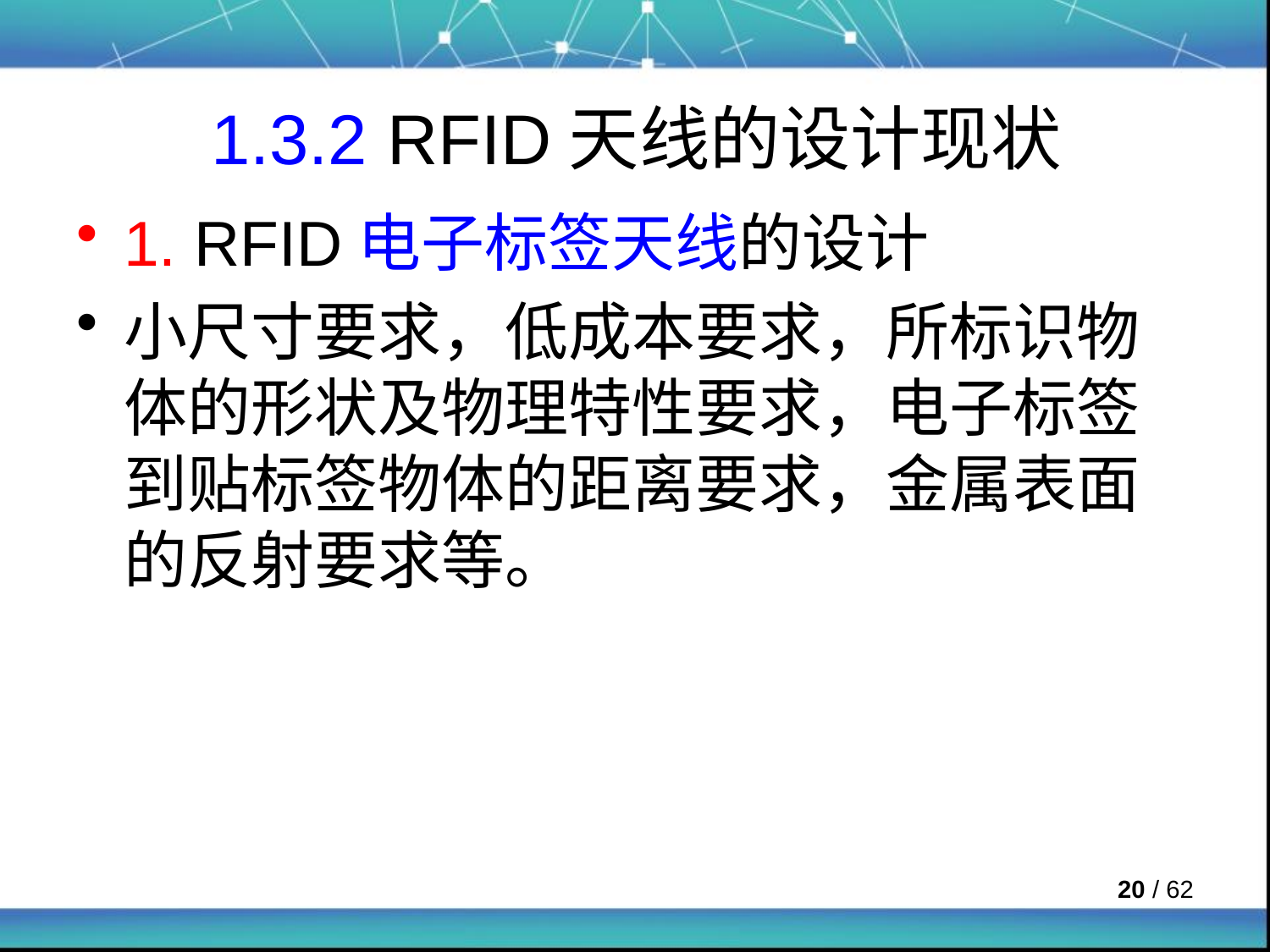

# 1.3.2 RFID天线的设计现状
1. RFID电子标签天线的设计
小尺寸要求，低成本要求，所标识物体的形状及物理特性要求，电子标签到贴标签物体的距离要求，金属表面的反射要求等。

20 / 62